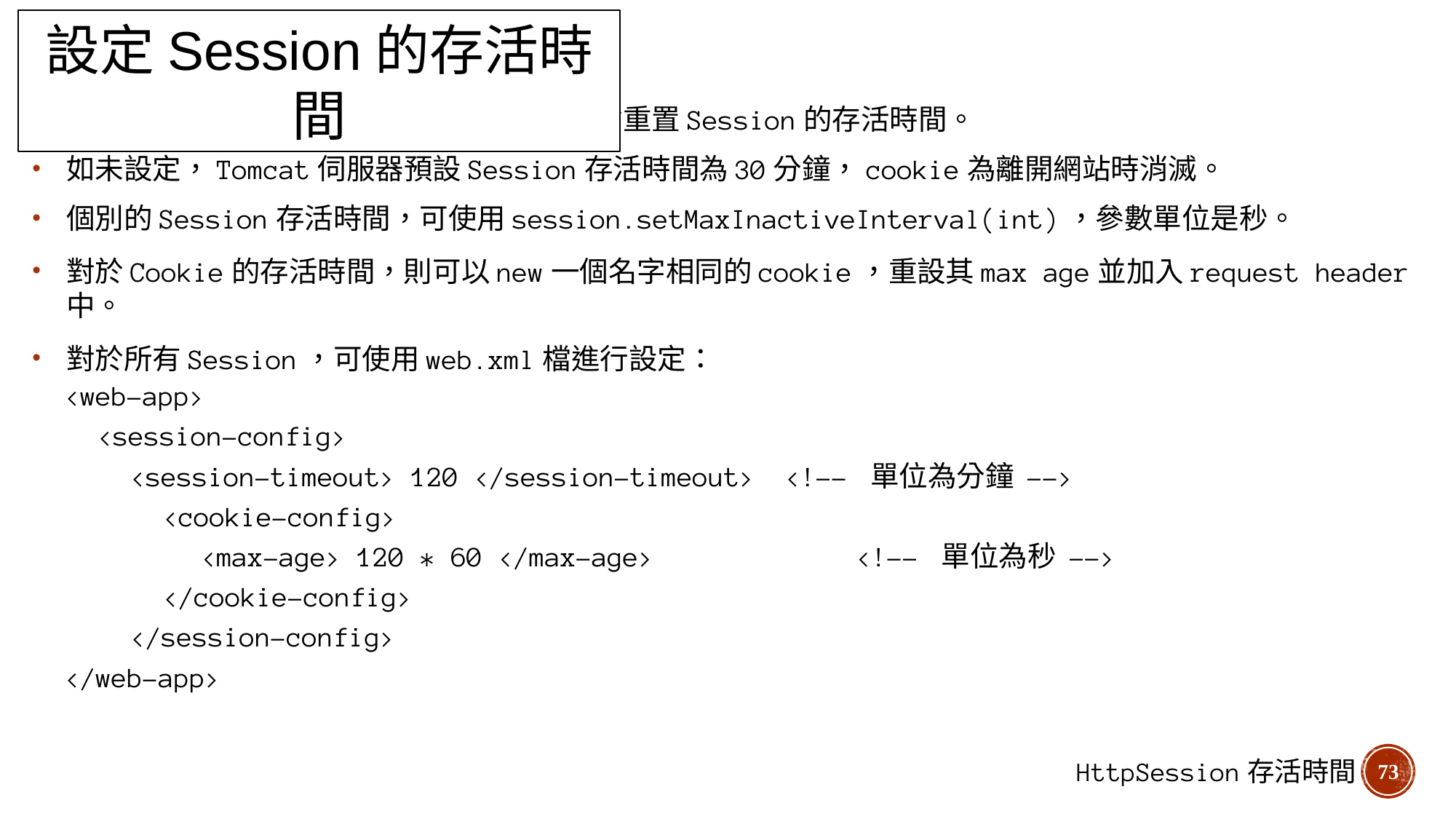

設定Session的存活時間
每次進行request.getSession()時，都會重置Session的存活時間。
如未設定，Tomcat伺服器預設Session存活時間為30分鐘，cookie為離開網站時消滅。
個別的Session存活時間，可使用session.setMaxInactiveInterval(int)，參數單位是秒。
對於Cookie的存活時間，則可以new一個名字相同的cookie，重設其max age並加入request header中。
對於所有Session，可使用web.xml檔進行設定：
<web-app>
<session-config>
<session-timeout> 120 </session-timeout>	<!-- 單位為分鐘 -->
<cookie-config>
<max-age> 120 * 60 </max-age>		<!-- 單位為秒 -->
</cookie-config>
</session-config>
</web-app>

HttpSession存活時間
73